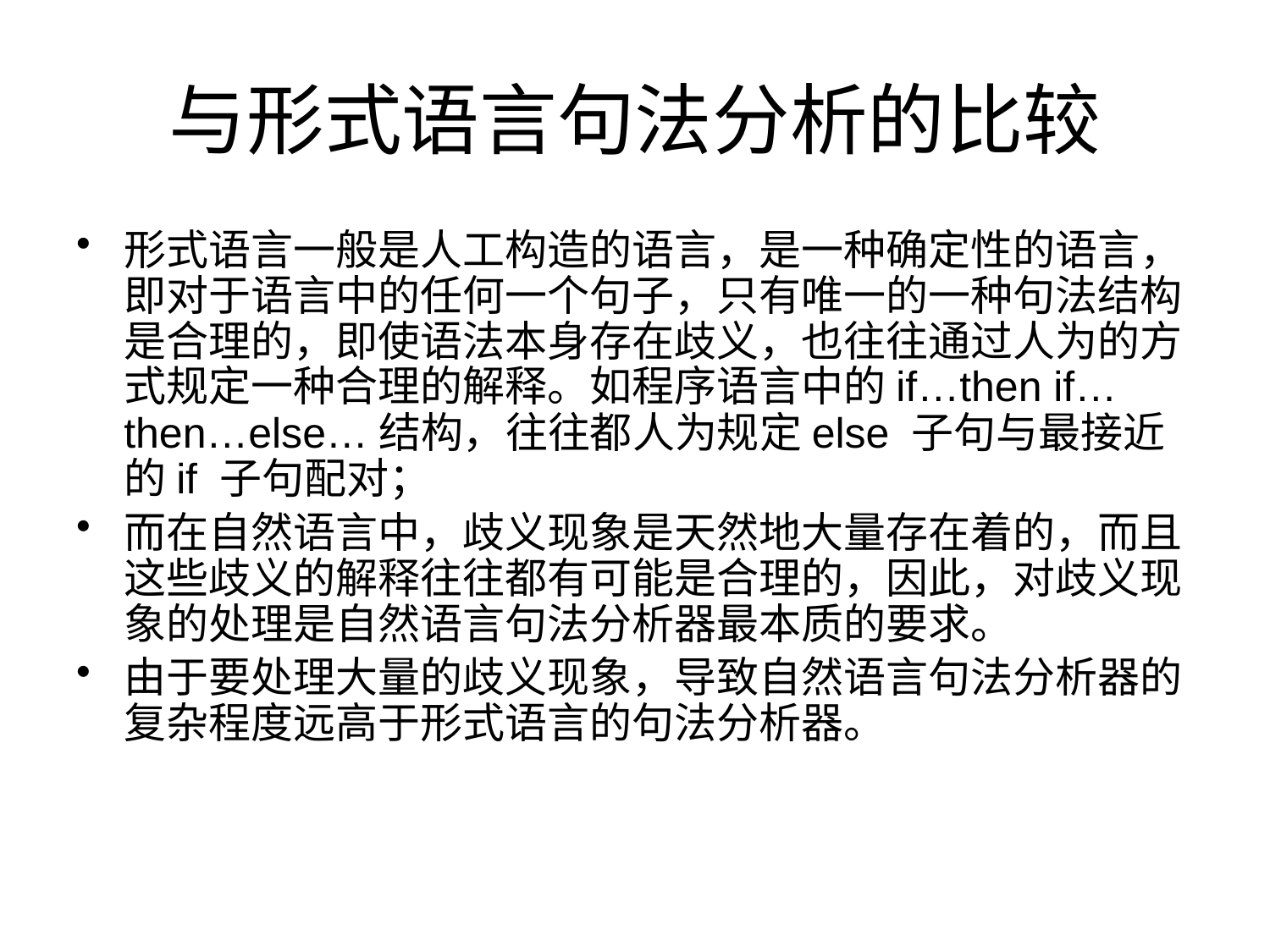

# 与形式语言句法分析的比较
形式语言一般是人工构造的语言，是一种确定性的语言，即对于语言中的任何一个句子，只有唯一的一种句法结构是合理的，即使语法本身存在歧义，也往往通过人为的方式规定一种合理的解释。如程序语言中的if…then if…then…else…结构，往往都人为规定else 子句与最接近的if 子句配对；
而在自然语言中，歧义现象是天然地大量存在着的，而且这些歧义的解释往往都有可能是合理的，因此，对歧义现象的处理是自然语言句法分析器最本质的要求。
由于要处理大量的歧义现象，导致自然语言句法分析器的复杂程度远高于形式语言的句法分析器。